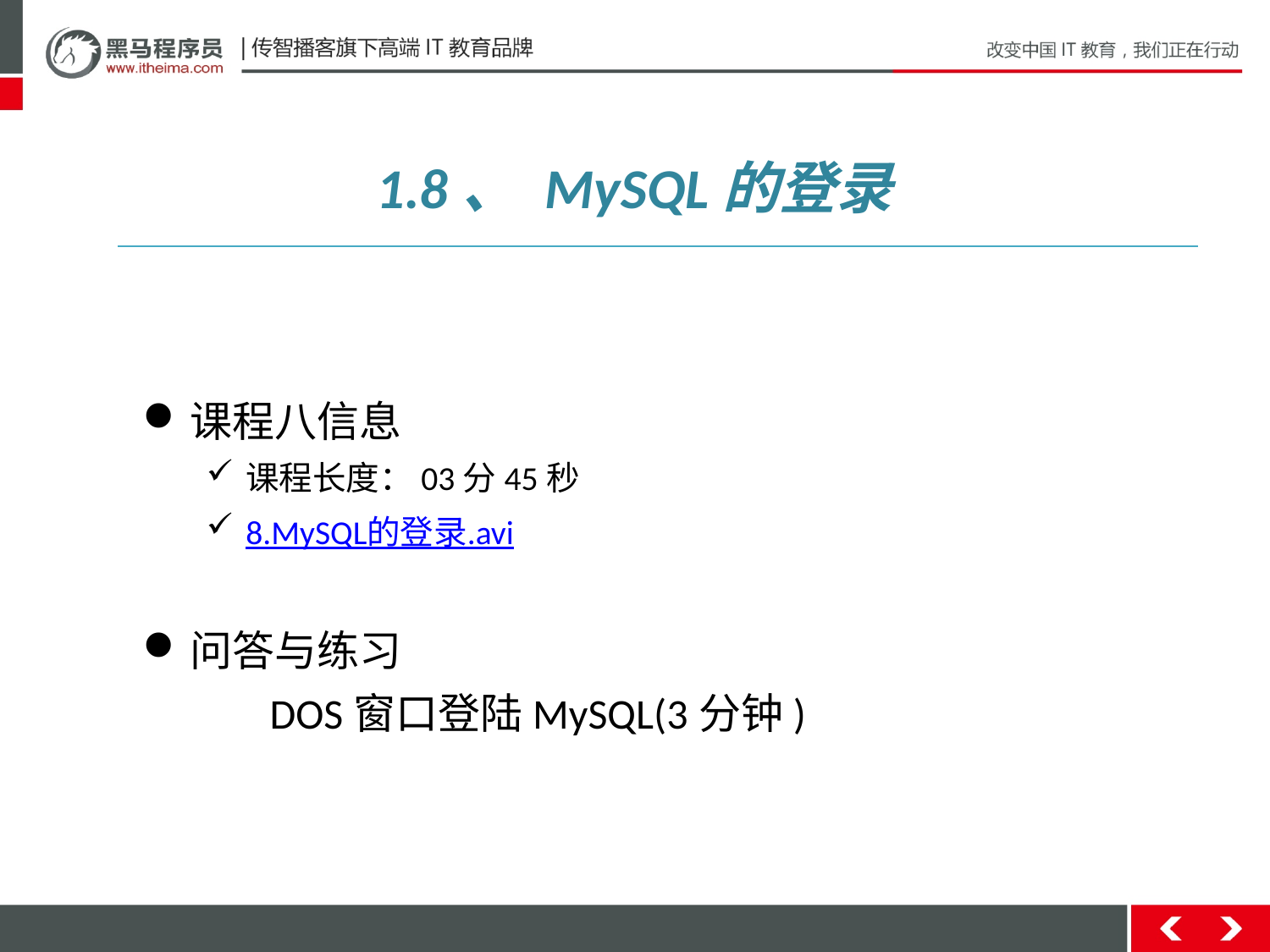

1.8、 MySQL的登录

课程八信息
课程长度：03分45秒
8.MySQL的登录.avi

问答与练习
	DOS窗口登陆MySQL(3分钟)